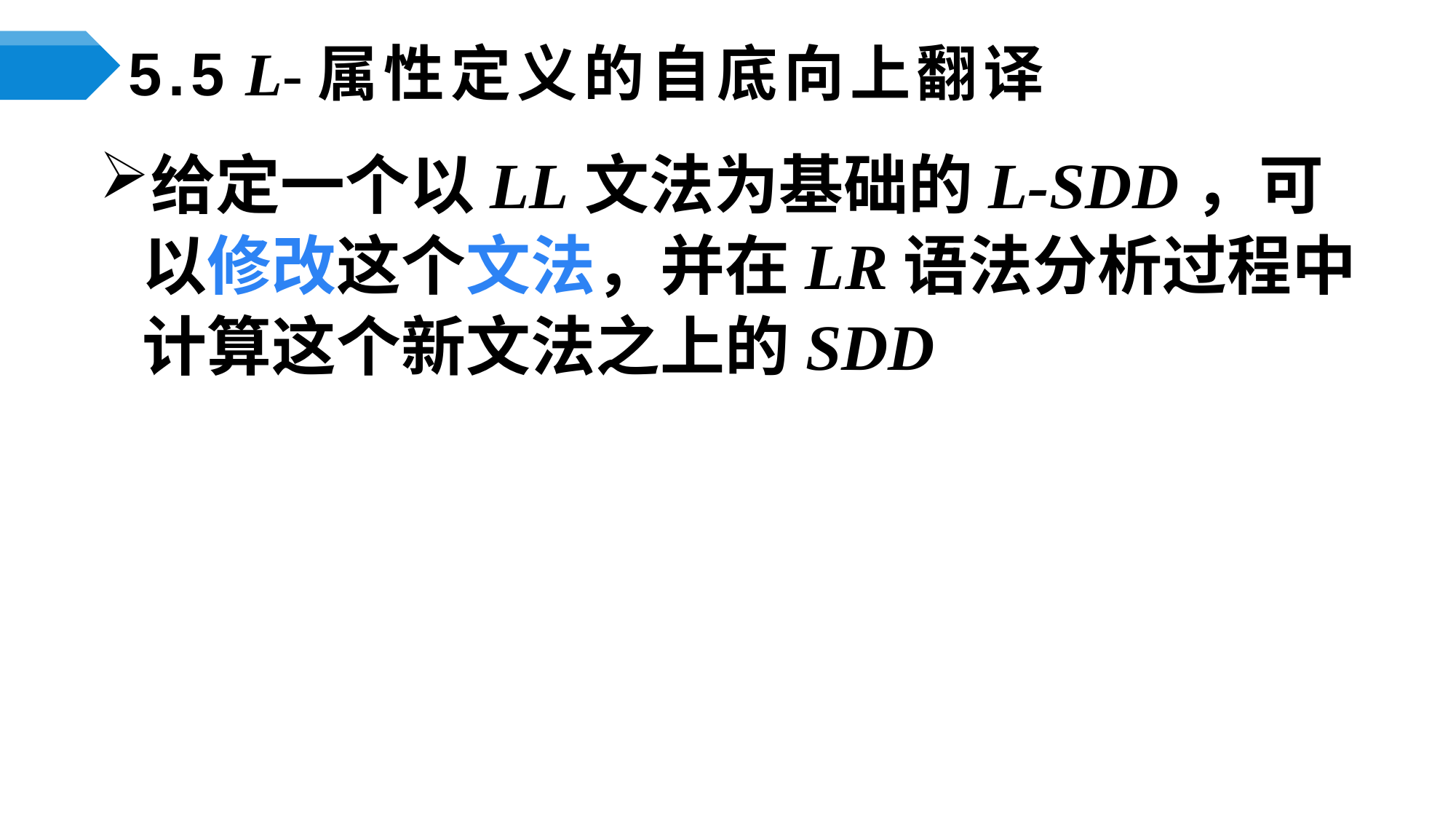

# 5.5 L-属性定义的自底向上翻译
给定一个以LL文法为基础的L-SDD，可以修改这个文法，并在LR语法分析过程中计算这个新文法之上的SDD